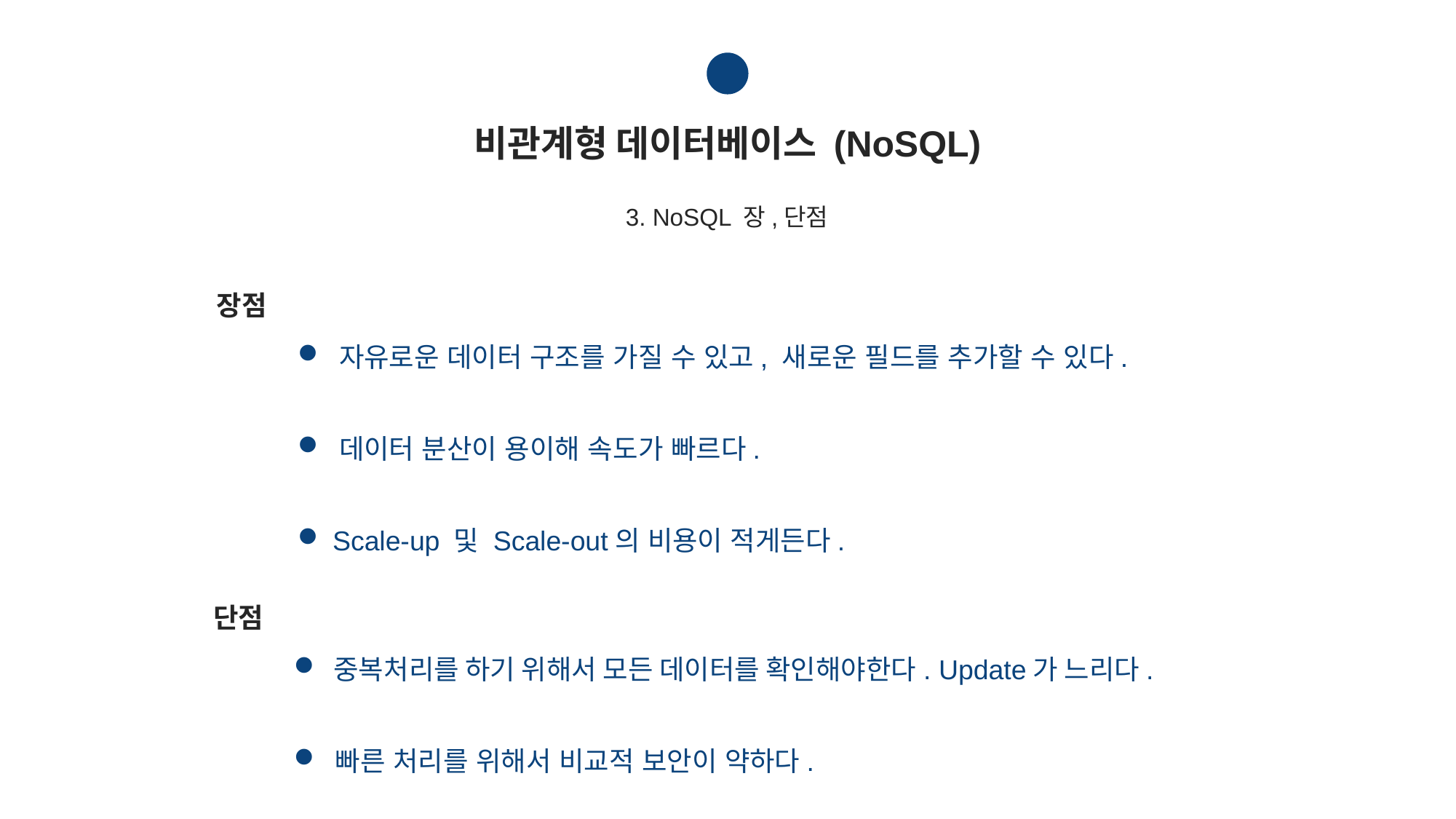

3
비관계형 데이터베이스 (NoSQL)

3. NoSQL 장,단점
장점
 자유로운 데이터 구조를 가질 수 있고, 새로운 필드를 추가할 수 있다.

 데이터 분산이 용이해 속도가 빠르다.

 Scale-up 및 Scale-out의 비용이 적게든다.
단점
 중복처리를 하기 위해서 모든 데이터를 확인해야한다. Update가 느리다.

 빠른 처리를 위해서 비교적 보안이 약하다.